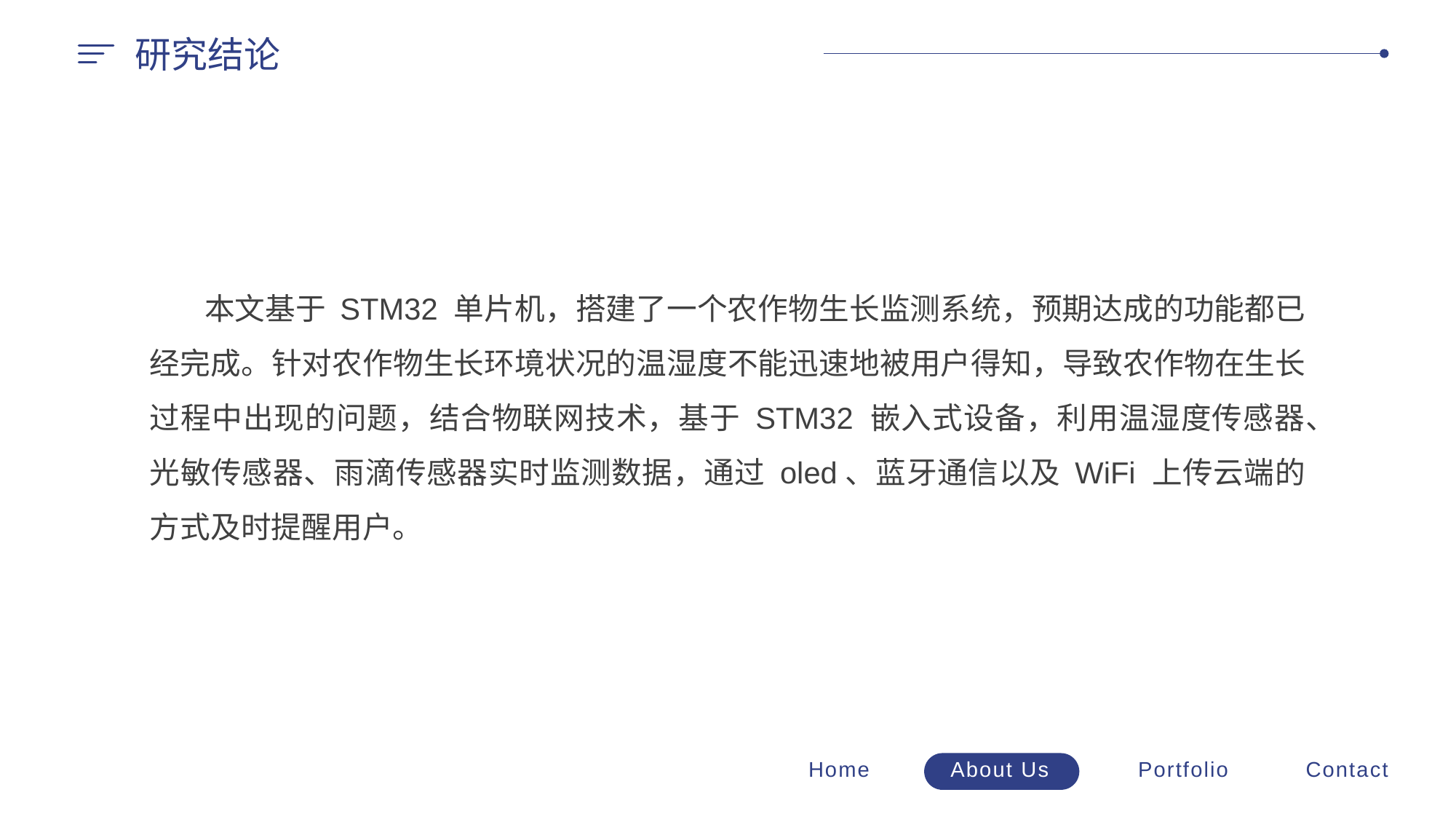

研究结论
       本文基于 STM32 单片机，搭建了一个农作物生长监测系统，预期达成的功能都已经完成。针对农作物生长环境状况的温湿度不能迅速地被用户得知，导致农作物在生长过程中出现的问题，结合物联网技术，基于 STM32 嵌入式设备，利用温湿度传感器、光敏传感器、雨滴传感器实时监测数据，通过 oled、蓝牙通信以及 WiFi 上传云端的方式及时提醒用户。
Home
About Us

Portfolio
Contact